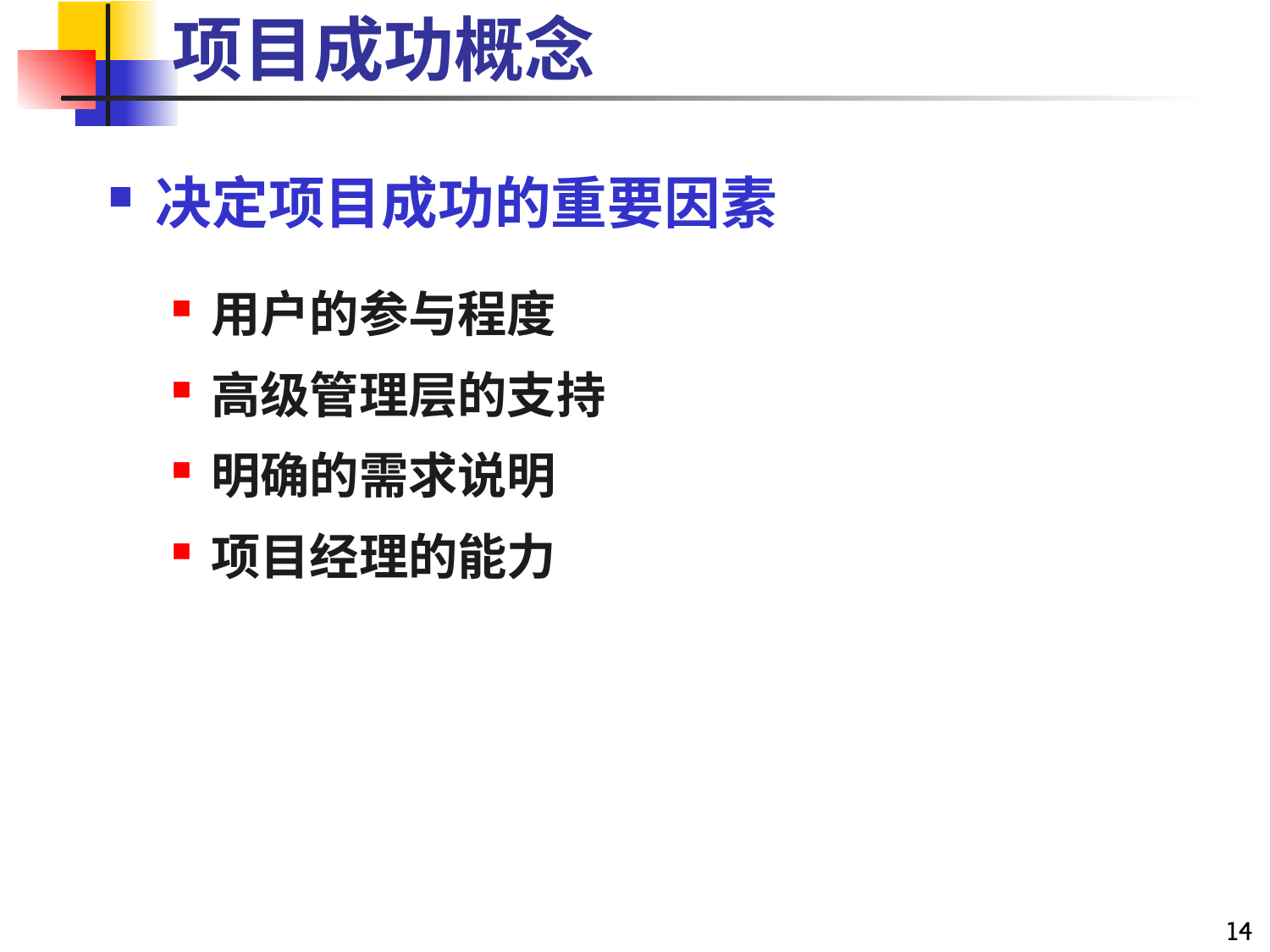

# 项目成功概念
决定项目成功的重要因素
用户的参与程度
高级管理层的支持
明确的需求说明
项目经理的能力
14